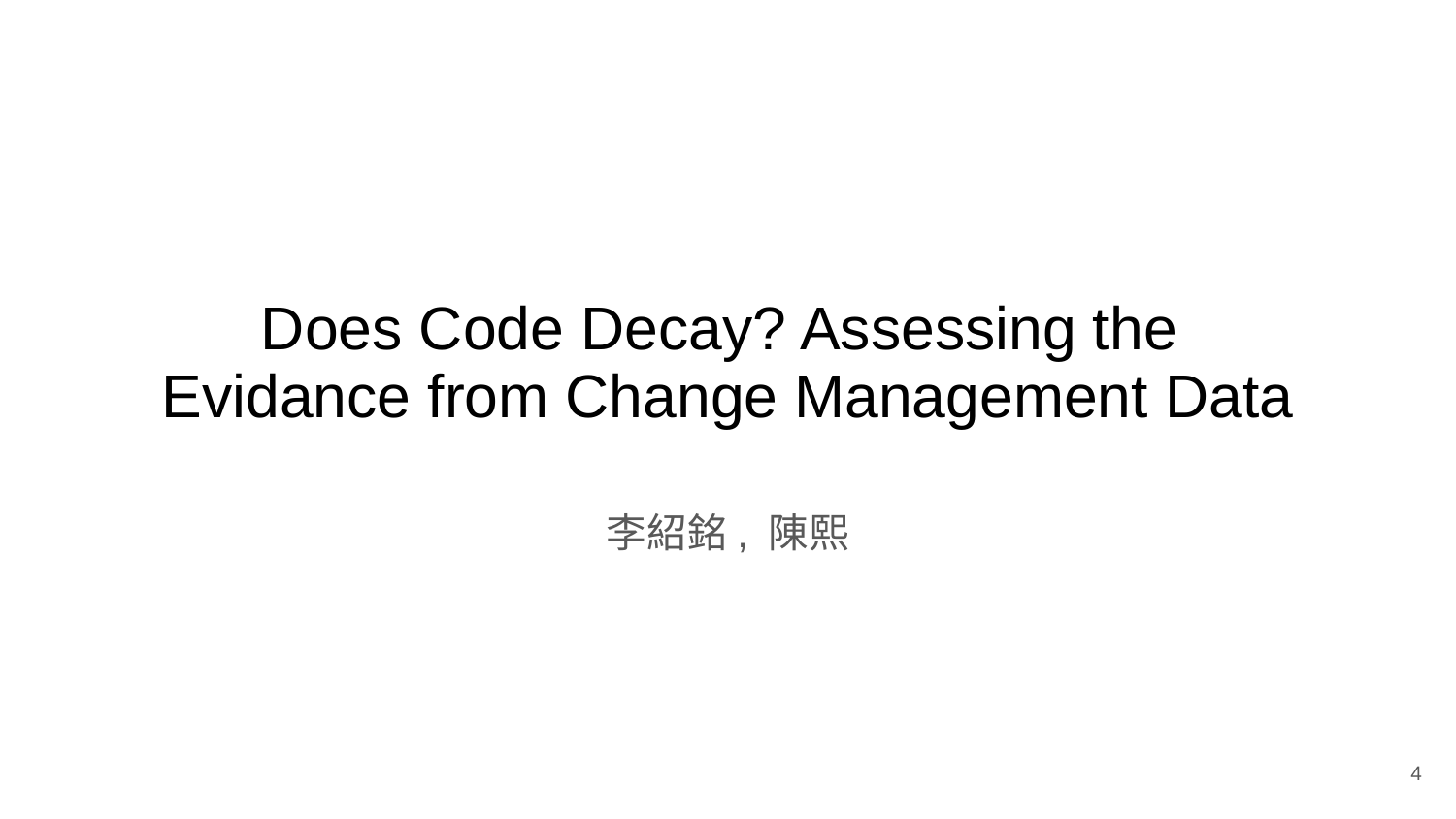

# Does Code Decay? Assessing the
Evidance from Change Management Data

李紹銘, 陳熙
4